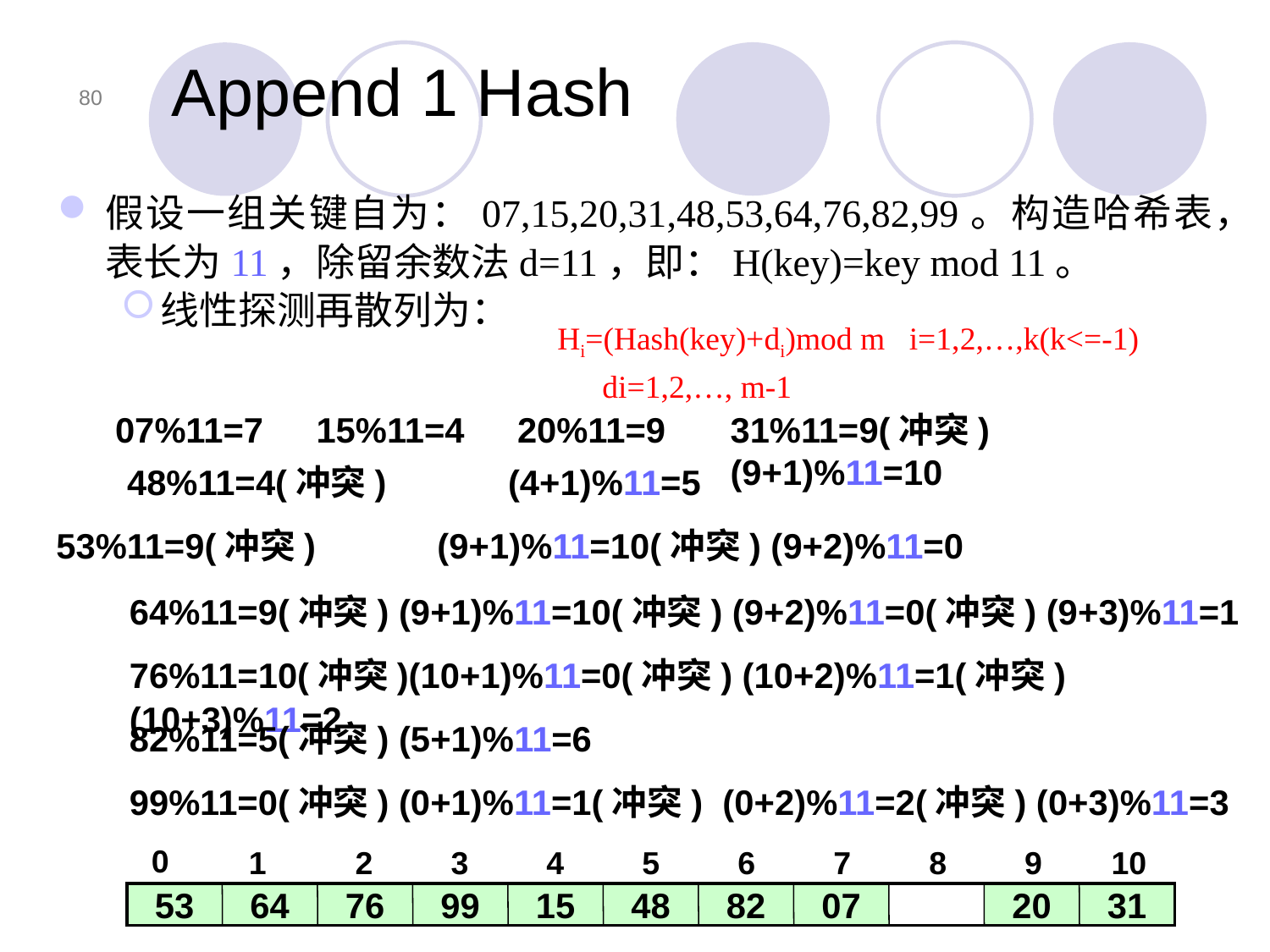

80
Append 1 Hash

假设一组关键自为：07,15,20,31,48,53,64,76,82,99。构造哈希表，表长为11，除留余数法d=11，即：H(key)=key mod 11。
线性探测再散列为：
 Hi=(Hash(key)+di)mod m   i=1,2,…,k(k<=-1)
di=1,2,…, m-1
07%11=7
15%11=4
20%11=9
31%11=9(冲突)	(9+1)%11=10
48%11=4(冲突)	(4+1)%11=5
53%11=9(冲突)	(9+1)%11=10(冲突) (9+2)%11=0
64%11=9(冲突) (9+1)%11=10(冲突) (9+2)%11=0(冲突) (9+3)%11=1
76%11=10(冲突)(10+1)%11=0(冲突) (10+2)%11=1(冲突) (10+3)%11=2
82%11=5(冲突) (5+1)%11=6
99%11=0(冲突) (0+1)%11=1(冲突)  (0+2)%11=2(冲突) (0+3)%11=3
0
1
2
3
4
5
6
7
8
9
10

53
64
76
99
15
48
82
07
20
31